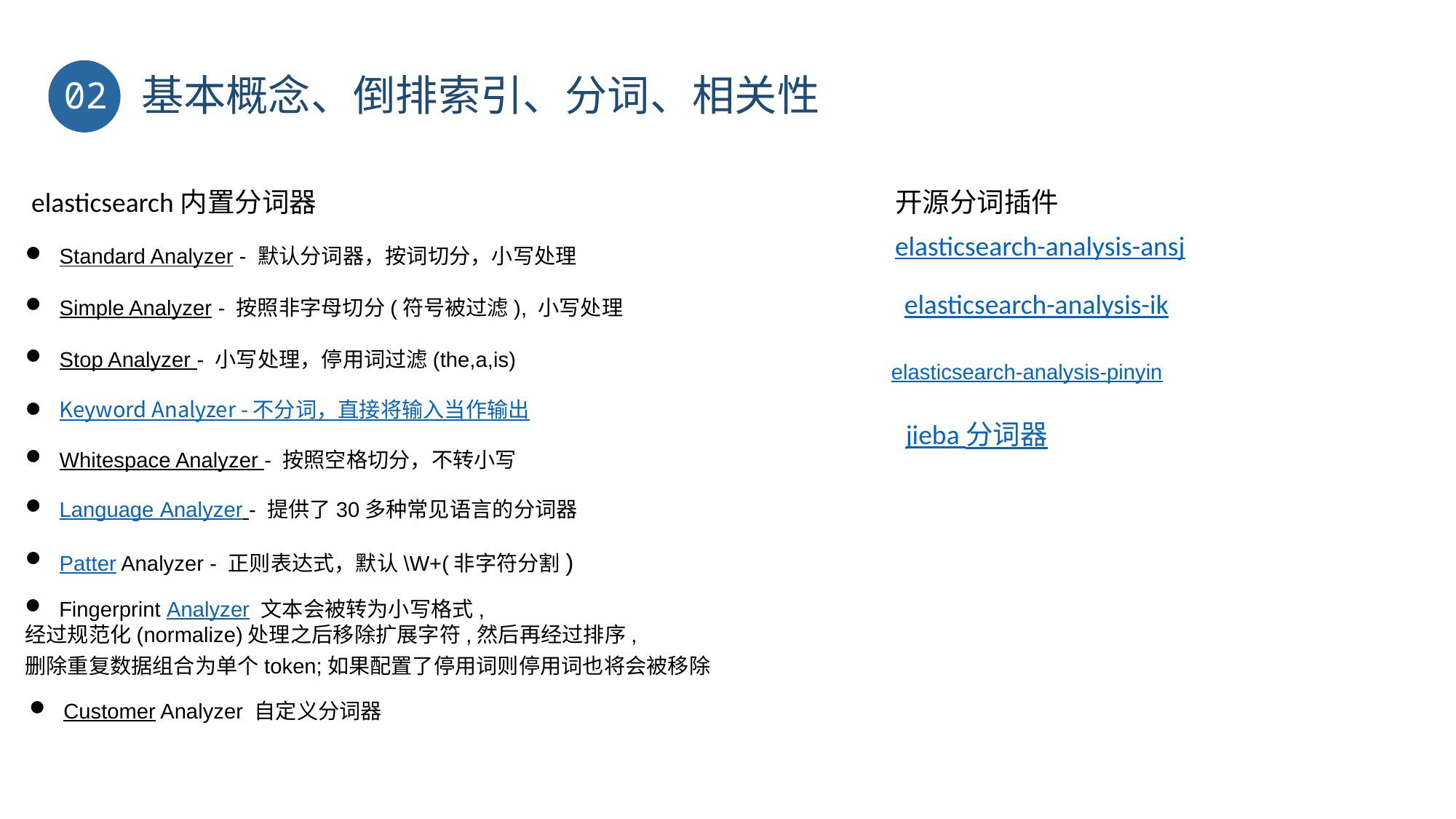

基本概念、倒排索引、分词、相关性
02
elasticsearch内置分词器
开源分词插件
elasticsearch-analysis-ansj
Standard Analyzer - 默认分词器，按词切分，小写处理

elasticsearch-analysis-ik
Simple Analyzer - 按照非字母切分(符号被过滤), 小写处理
Stop Analyzer - 小写处理，停用词过滤(the,a,is)
 elasticsearch-analysis-pinyin
Keyword Analyzer - 不分词，直接将输入当作输出
jieba 分词器
Whitespace Analyzer - 按照空格切分，不转小写
Language Analyzer - 提供了30多种常见语言的分词器
Patter Analyzer - 正则表达式，默认\W+(非字符分割)
Fingerprint Analyzer 文本会被转为小写格式,
经过规范化(normalize)处理之后移除扩展字符,然后再经过排序,
删除重复数据组合为单个token;如果配置了停用词则停用词也将会被移除
Customer Analyzer 自定义分词器